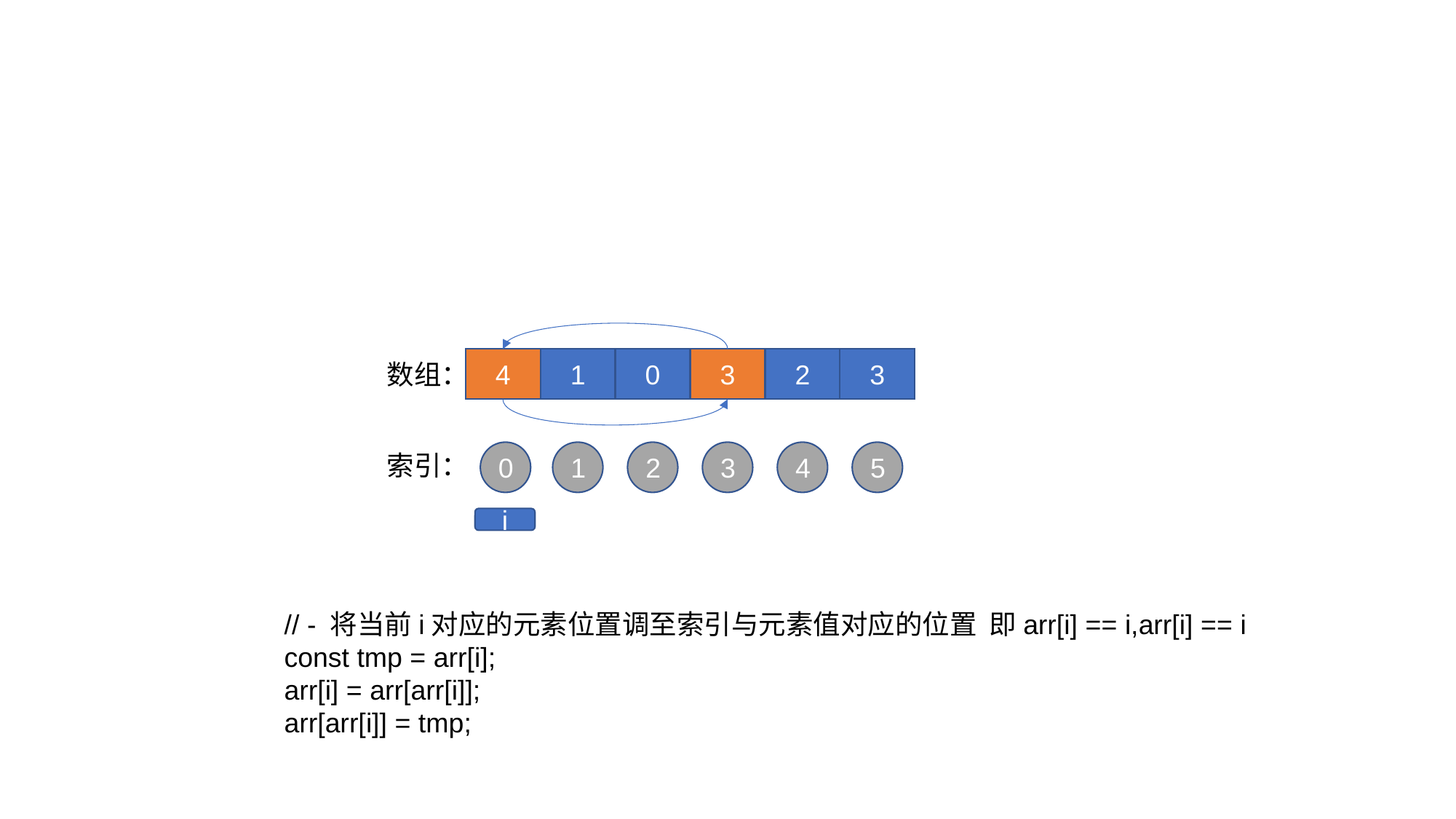

3
2
1
0
3
4
数组：
0
1
2
3
4
5
索引：
i
// - 将当前i对应的元素位置调至索引与元素值对应的位置  即arr[i] == i,arr[i] == i
const tmp = arr[i];
arr[i] = arr[arr[i]];
arr[arr[i]] = tmp;